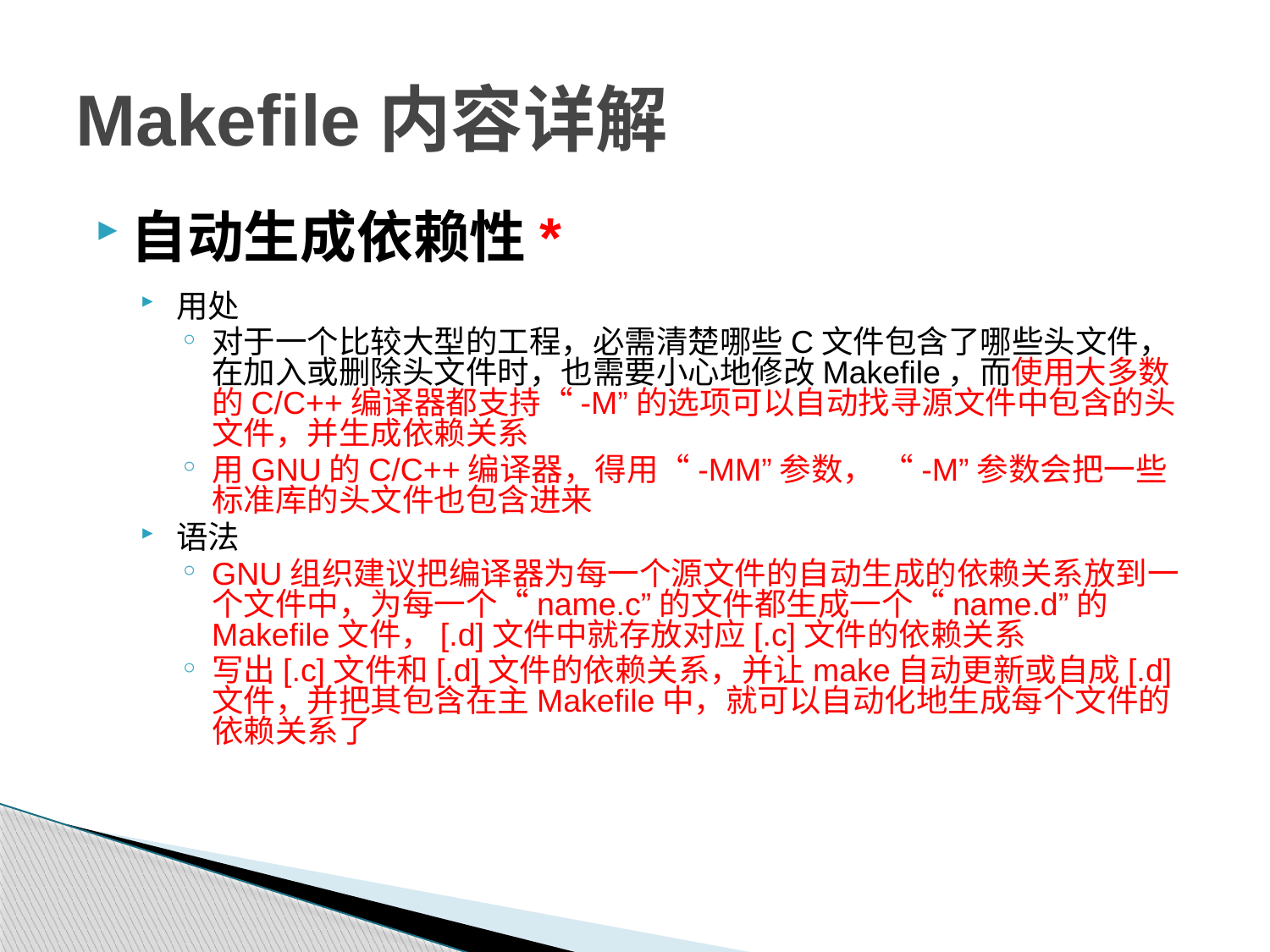

# Makefile内容详解

用处
对于一个比较大型的工程，必需清楚哪些C文件包含了哪些头文件，在加入或删除头文件时，也需要小心地修改Makefile，而使用大多数的C/C++编译器都支持“-M”的选项可以自动找寻源文件中包含的头文件，并生成依赖关系
用GNU的C/C++编译器，得用“-MM”参数， “-M”参数会把一些标准库的头文件也包含进来
语法
GNU组织建议把编译器为每一个源文件的自动生成的依赖关系放到一个文件中，为每一个“name.c”的文件都生成一个“name.d”的Makefile文件，[.d]文件中就存放对应[.c]文件的依赖关系
写出[.c]文件和[.d]文件的依赖关系，并让make自动更新或自成[.d]文件，并把其包含在主Makefile中，就可以自动化地生成每个文件的依赖关系了

自动生成依赖性*